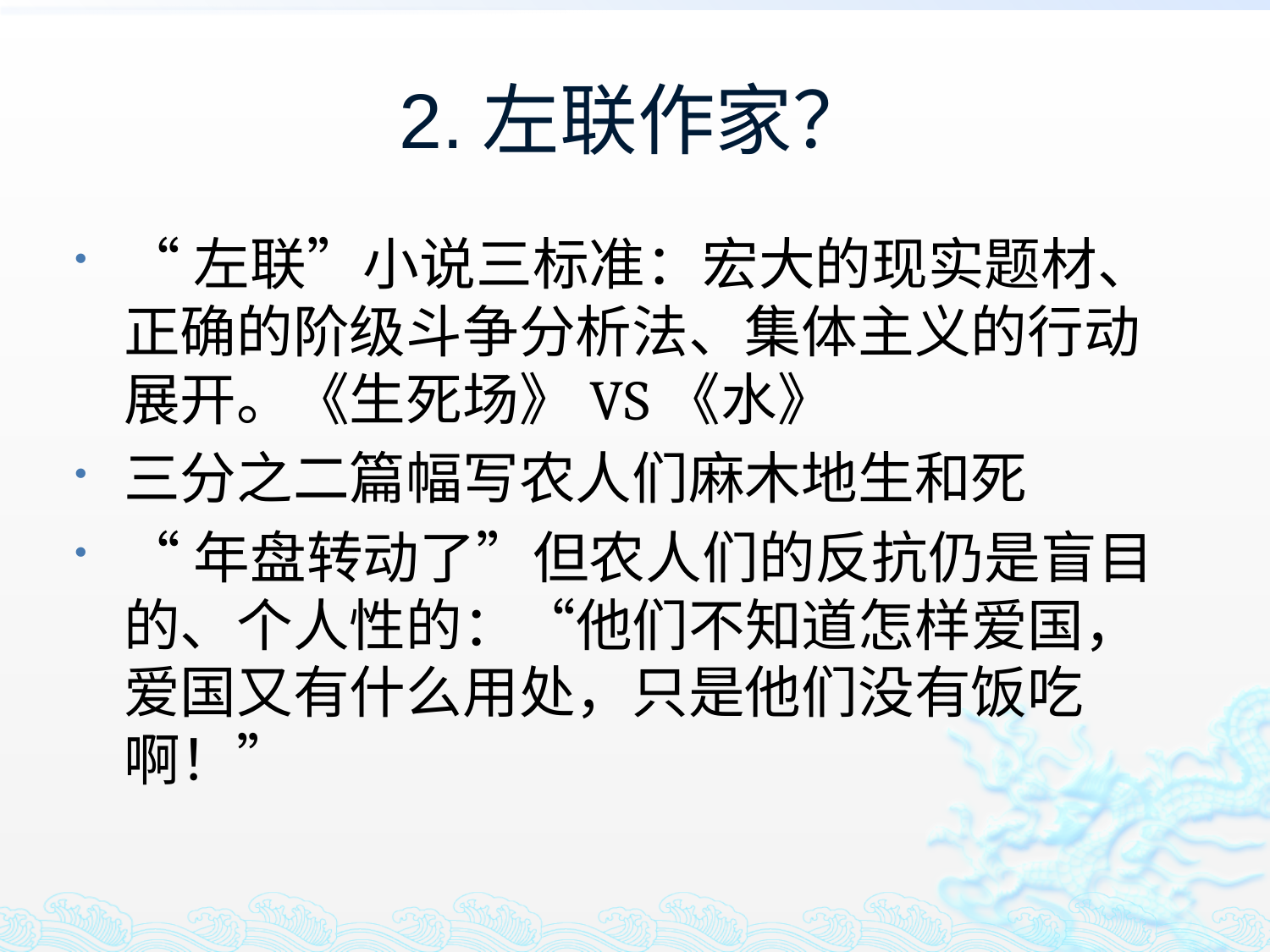

# 2.左联作家？
“左联”小说三标准：宏大的现实题材、正确的阶级斗争分析法、集体主义的行动展开。《生死场》VS《水》
三分之二篇幅写农人们麻木地生和死
“年盘转动了”但农人们的反抗仍是盲目的、个人性的：“他们不知道怎样爱国，爱国又有什么用处，只是他们没有饭吃啊！”